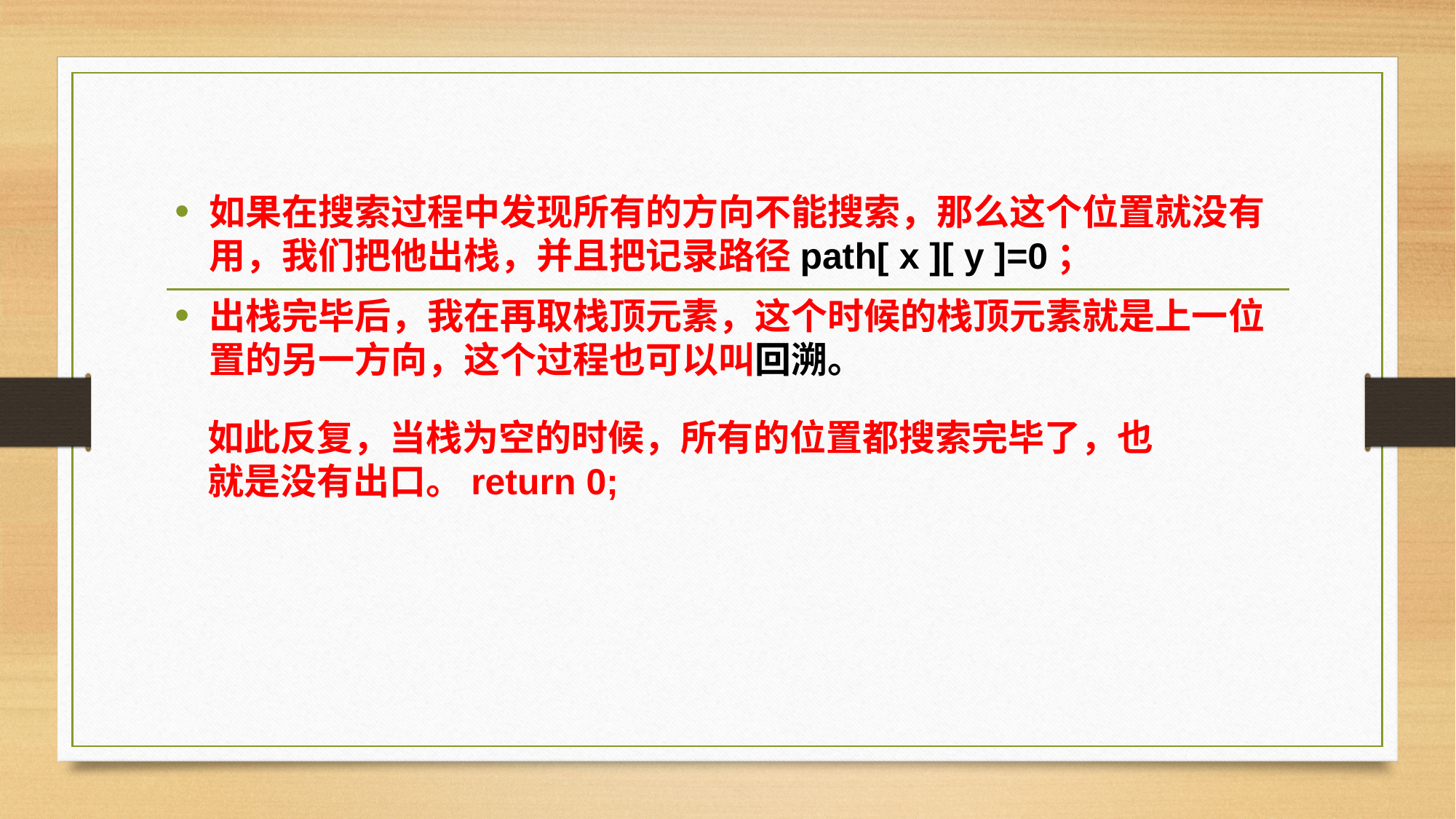

如果在搜索过程中发现所有的方向不能搜索，那么这个位置就没有用，我们把他出栈，并且把记录路径path[ x ][ y ]=0；
出栈完毕后，我在再取栈顶元素，这个时候的栈顶元素就是上一位置的另一方向，这个过程也可以叫回溯。

如此反复，当栈为空的时候，所有的位置都搜索完毕了，也就是没有出口。return 0;